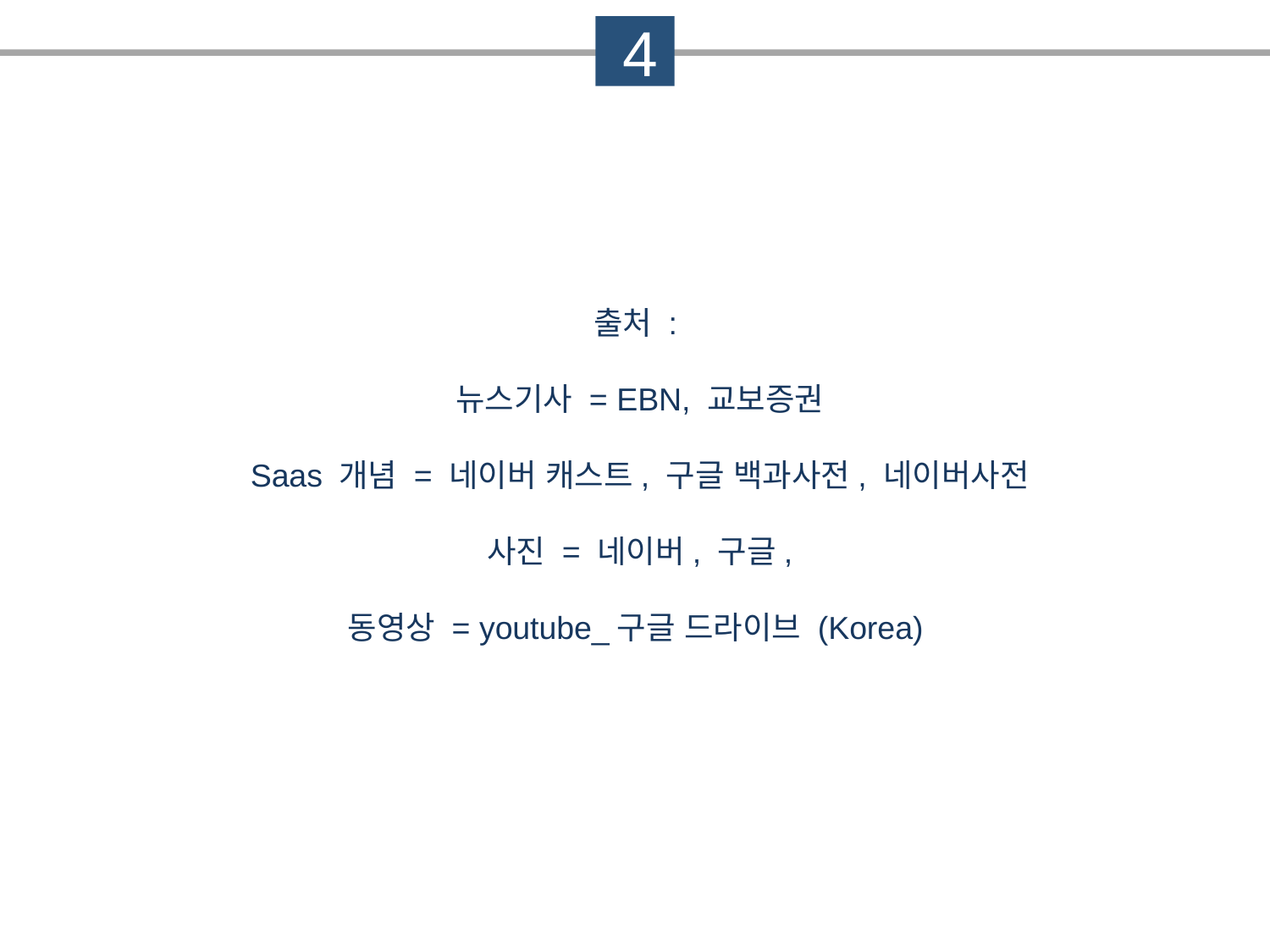

4

출처 :

뉴스기사 = EBN, 교보증권

Saas 개념 = 네이버 캐스트, 구글 백과사전, 네이버사전

사진 = 네이버, 구글,

동영상 = youtube_구글 드라이브 (Korea)